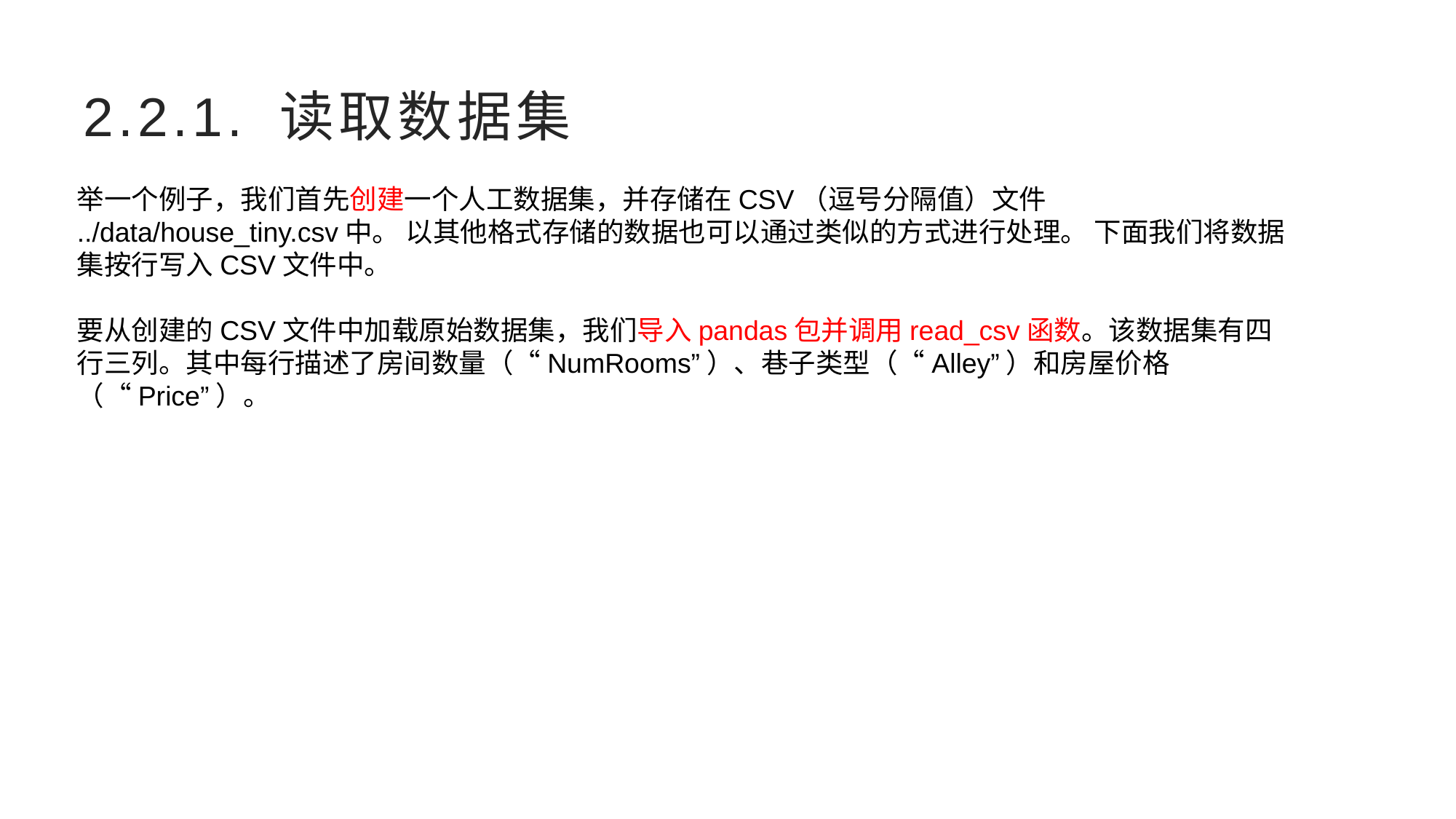

# 2.2.1. 读取数据集
举一个例子，我们首先创建一个人工数据集，并存储在CSV（逗号分隔值）文件 ../data/house_tiny.csv中。 以其他格式存储的数据也可以通过类似的方式进行处理。 下面我们将数据集按行写入CSV文件中。

要从创建的CSV文件中加载原始数据集，我们导入pandas包并调用read_csv函数。该数据集有四行三列。其中每行描述了房间数量（“NumRooms”）、巷子类型（“Alley”）和房屋价格（“Price”）。